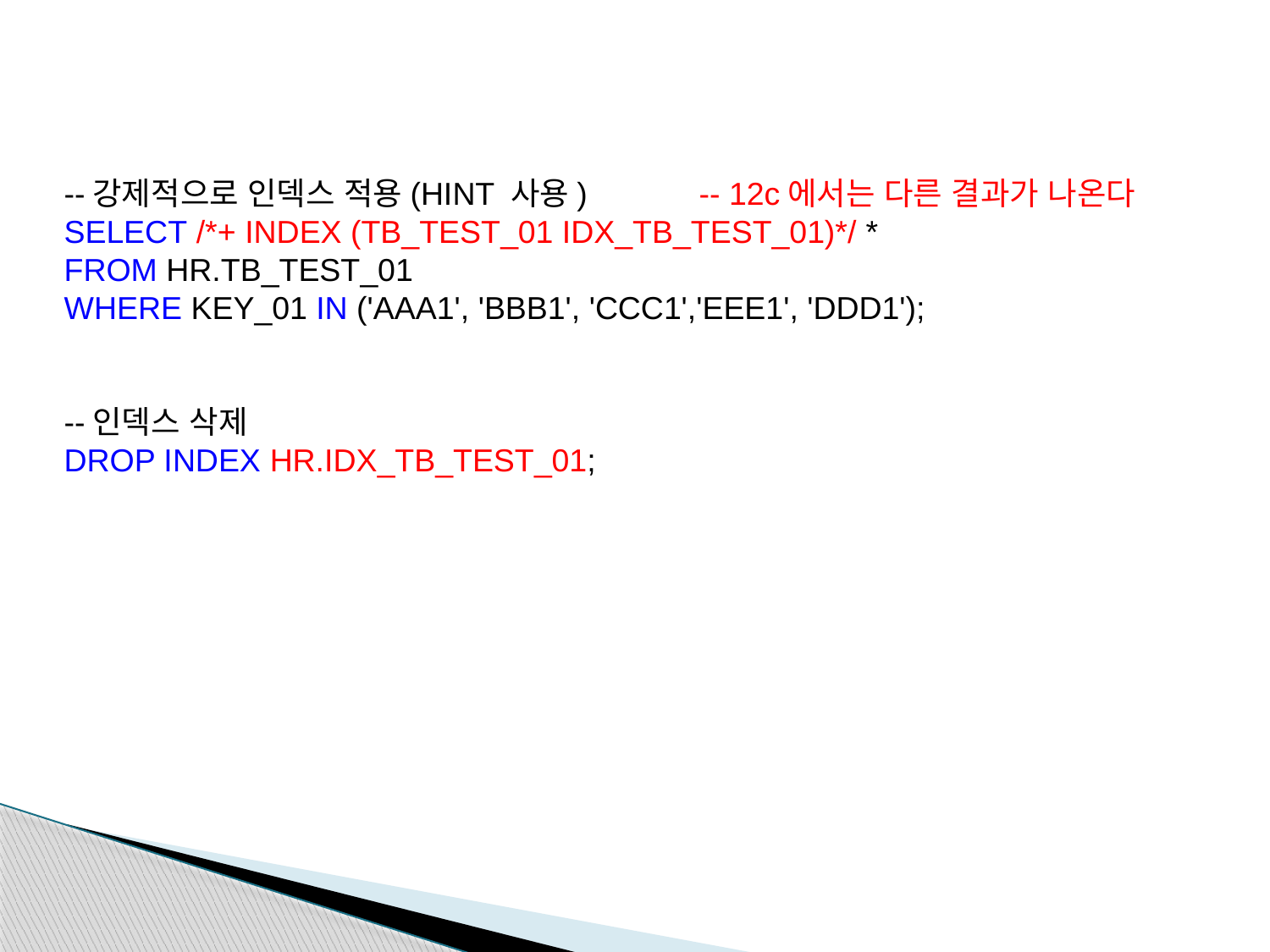

--강제적으로 인덱스 적용(HINT 사용)	-- 12c에서는 다른 결과가 나온다
SELECT /*+ INDEX (TB_TEST_01 IDX_TB_TEST_01)*/ *
FROM HR.TB_TEST_01
WHERE KEY_01 IN ('AAA1', 'BBB1', 'CCC1','EEE1', 'DDD1');

--인덱스 삭제
DROP INDEX HR.IDX_TB_TEST_01;